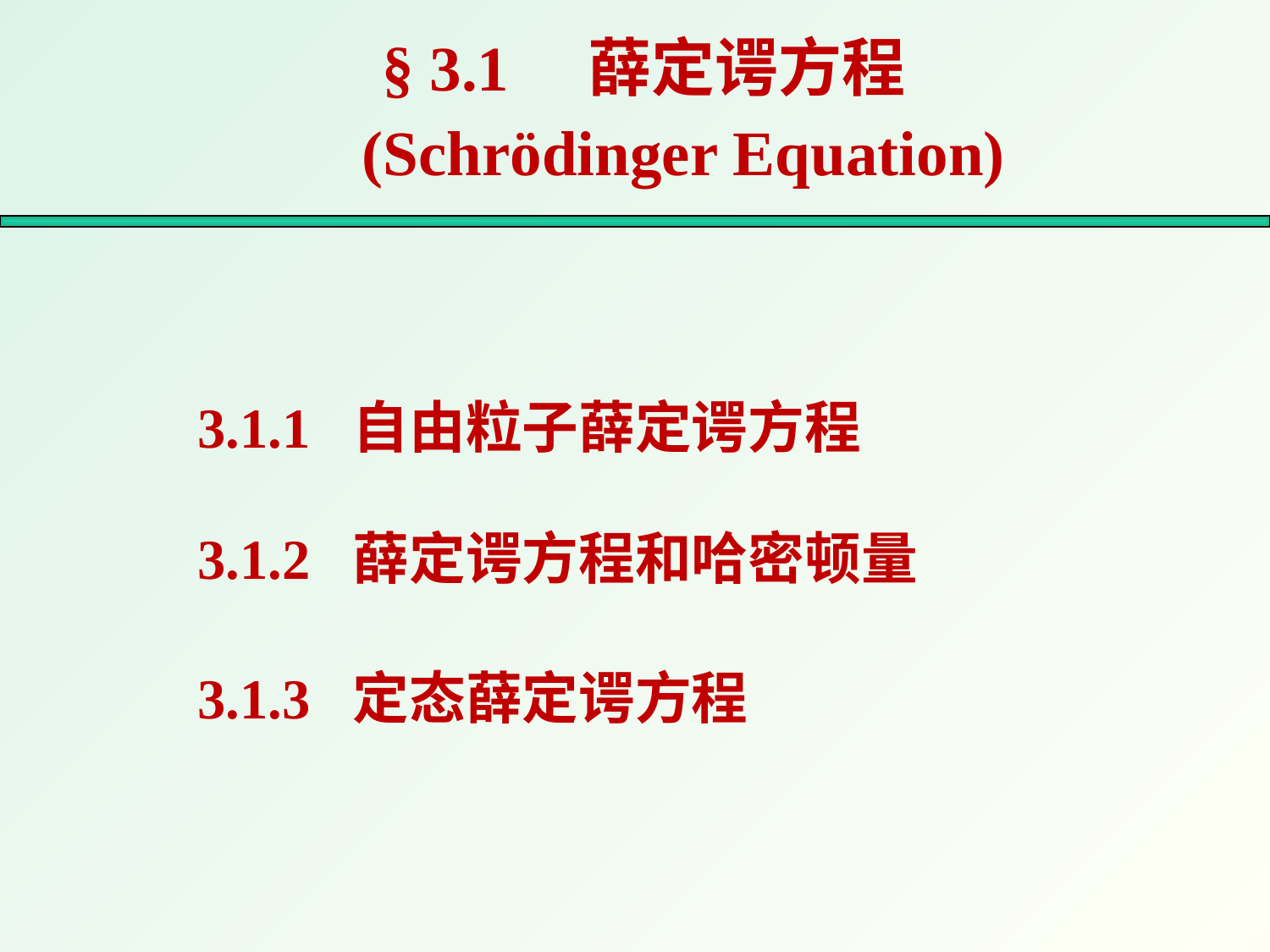

# § 3.1    薛定谔方程 (Schrödinger Equation)

3.1.1  自由粒子薛定谔方程
3.1.2  薛定谔方程和哈密顿量
3.1.3  定态薛定谔方程